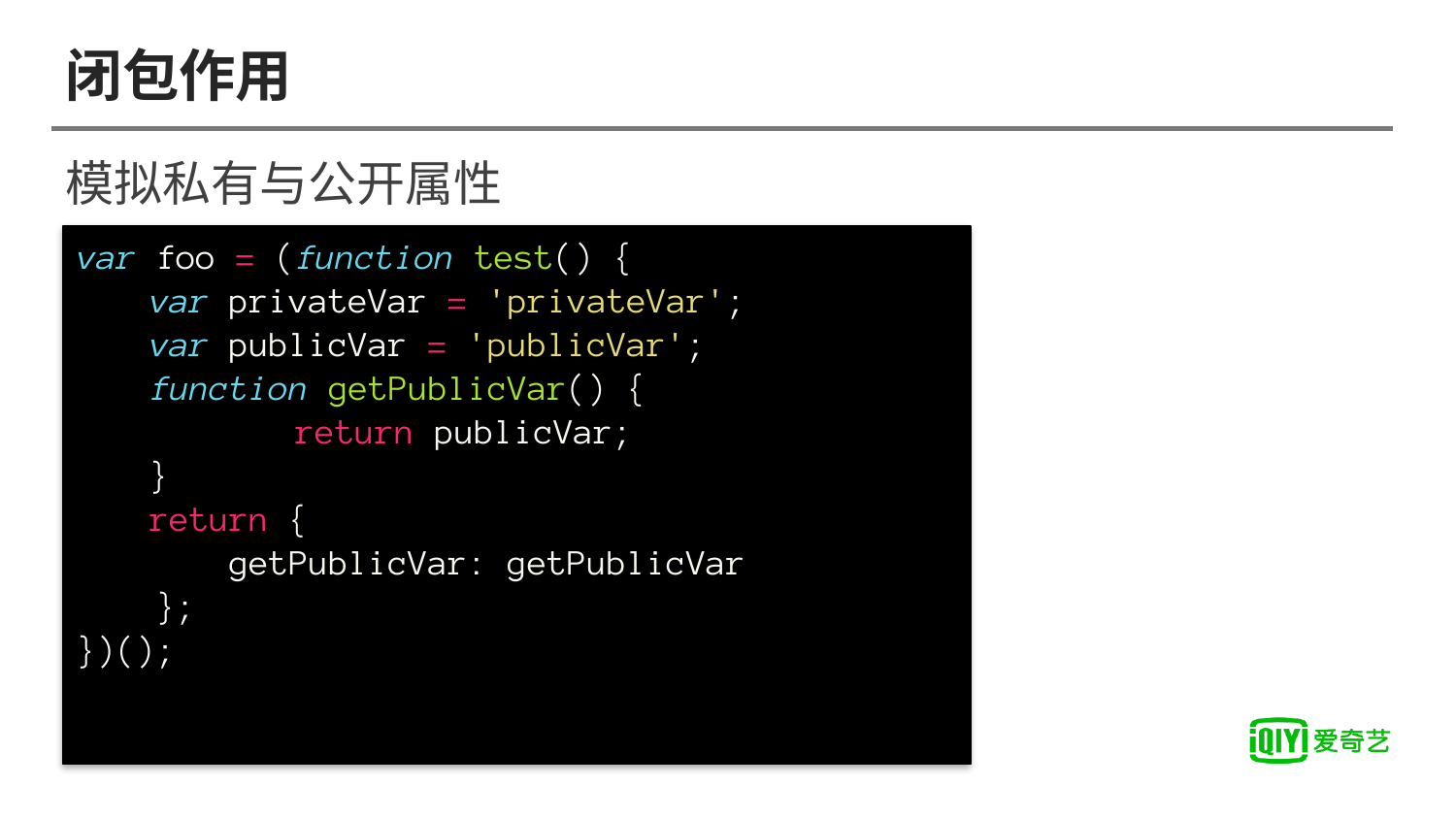

# 闭包作用
模拟私有与公开属性
var foo = (function test() {
var privateVar = 'privateVar';
var publicVar = 'publicVar';
function getPublicVar() {
	return publicVar;
}
return {
    getPublicVar: getPublicVar
    };
})();